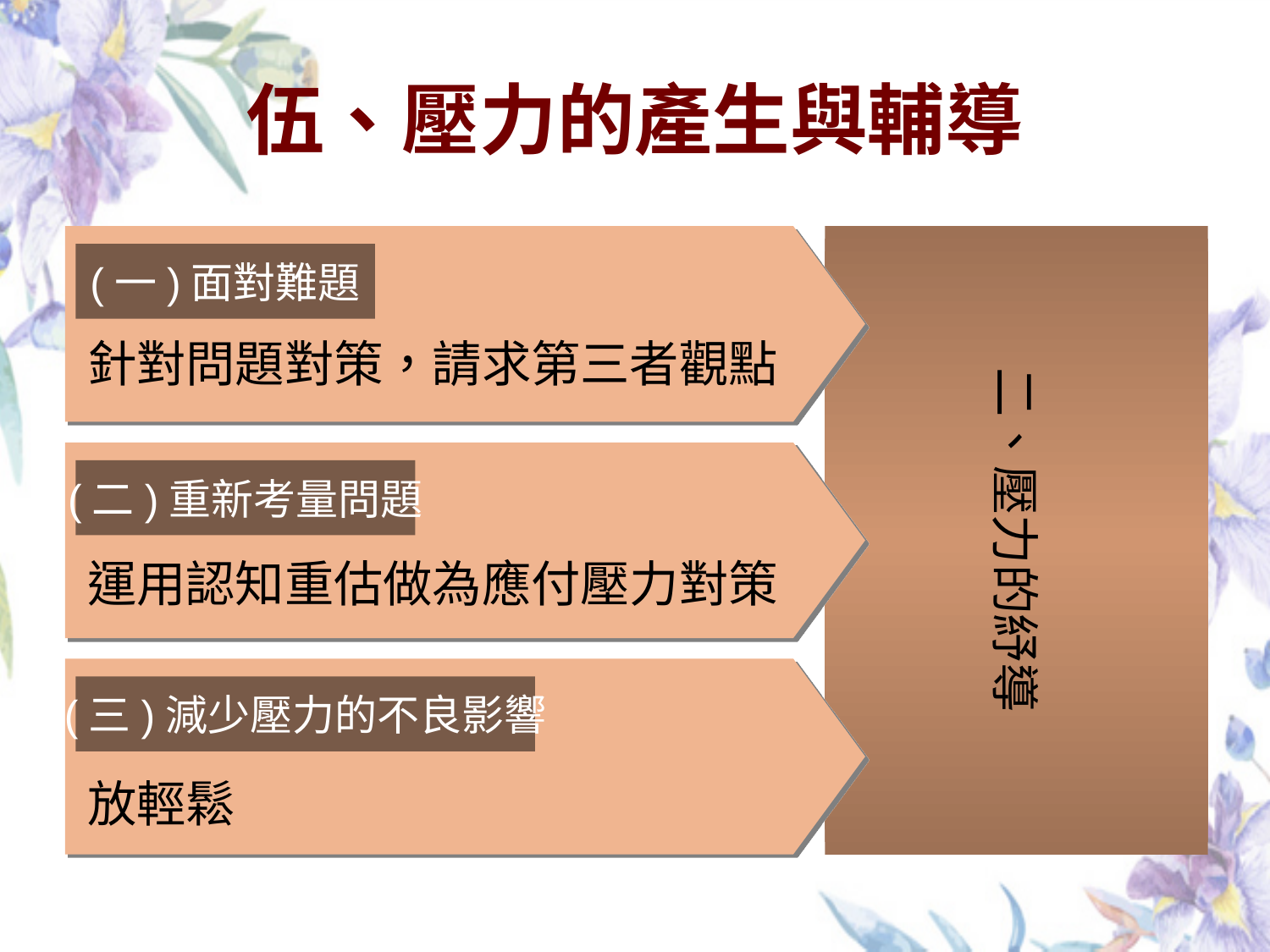

# 伍、壓力的產生與輔導

(一)面對難題
針對問題對策，請求第三者觀點
二、壓力的紓導

(二)重新考量問題
運用認知重估做為應付壓力對策

(三)減少壓力的不良影響
放輕鬆